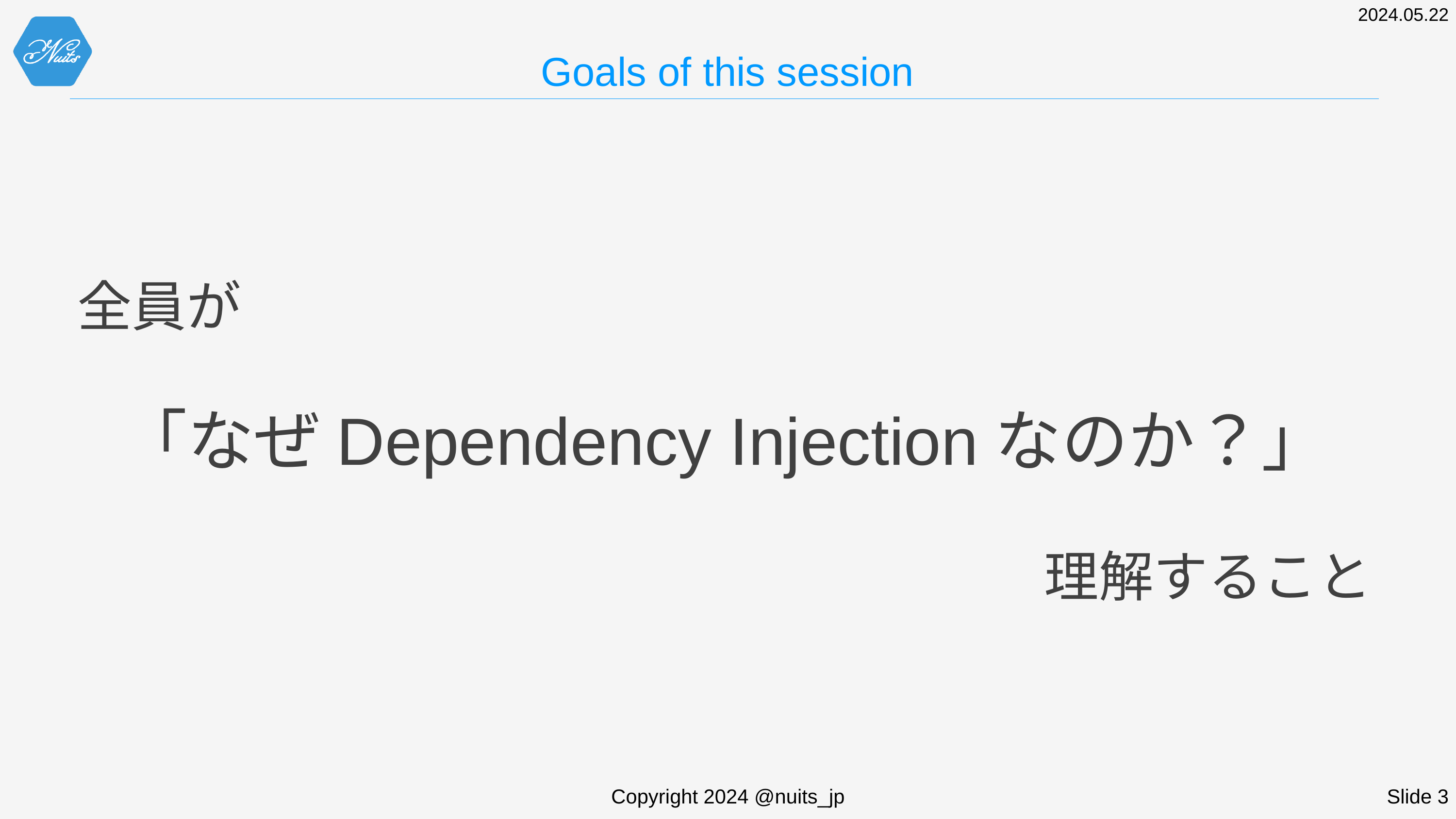

# Goals of this session
全員が

「なぜDependency Injectionなのか？」

理解すること